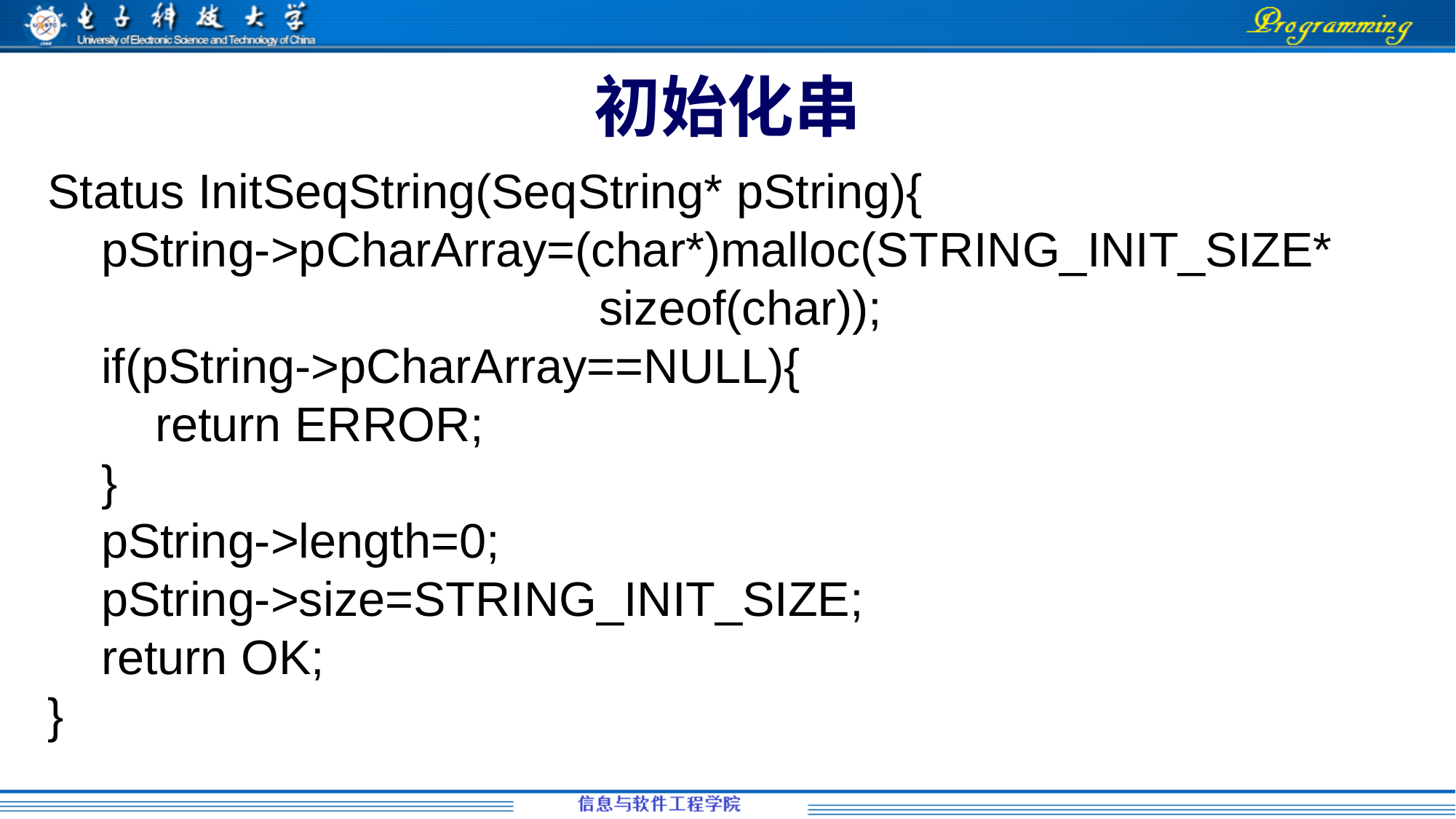

# 初始化串
Status InitSeqString(SeqString* pString){
    pString->pCharArray=(char*)malloc(STRING_INIT_SIZE*
                                         sizeof(char));
    if(pString->pCharArray==NULL){
        return ERROR;
    }
    pString->length=0;
    pString->size=STRING_INIT_SIZE;
    return OK;
}